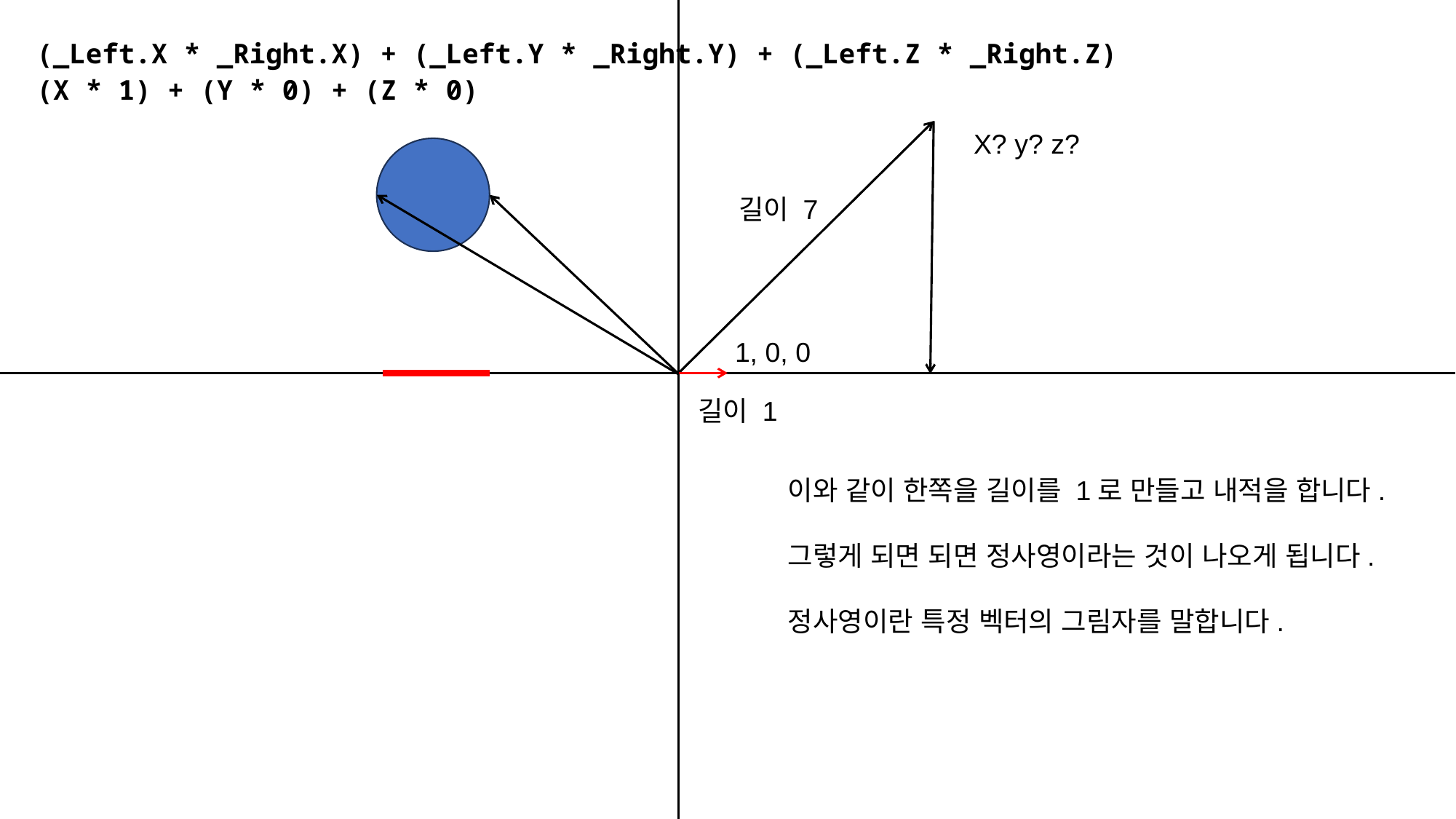

(_Left.X * _Right.X) + (_Left.Y * _Right.Y) + (_Left.Z * _Right.Z)
(X * 1) + (Y * 0) + (Z * 0)
X? y? z?

길이 7
1, 0, 0
길이 1
이와 같이 한쪽을 길이를 1로 만들고 내적을 합니다.

그렇게 되면 되면 정사영이라는 것이 나오게 됩니다.

정사영이란 특정 벡터의 그림자를 말합니다.